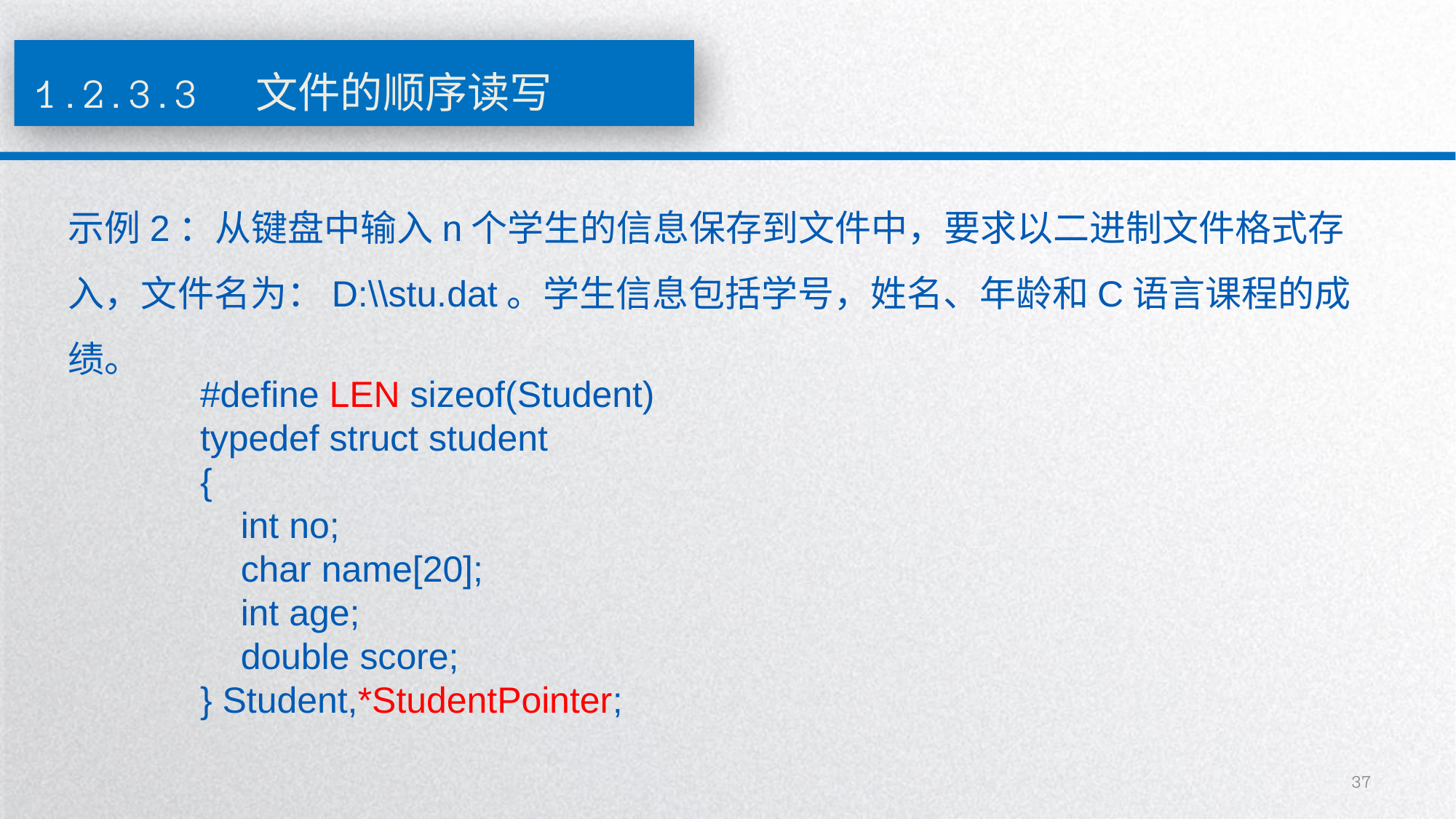

1.2.3.3  文件的顺序读写
# 示例2：从键盘中输入n个学生的信息保存到文件中，要求以二进制文件格式存入，文件名为：D:\\stu.dat。学生信息包括学号，姓名、年龄和C语言课程的成绩。
#define LEN sizeof(Student)
typedef struct student
{
    int no;
    char name[20];
    int age;
    double score;
} Student,*StudentPointer;
37